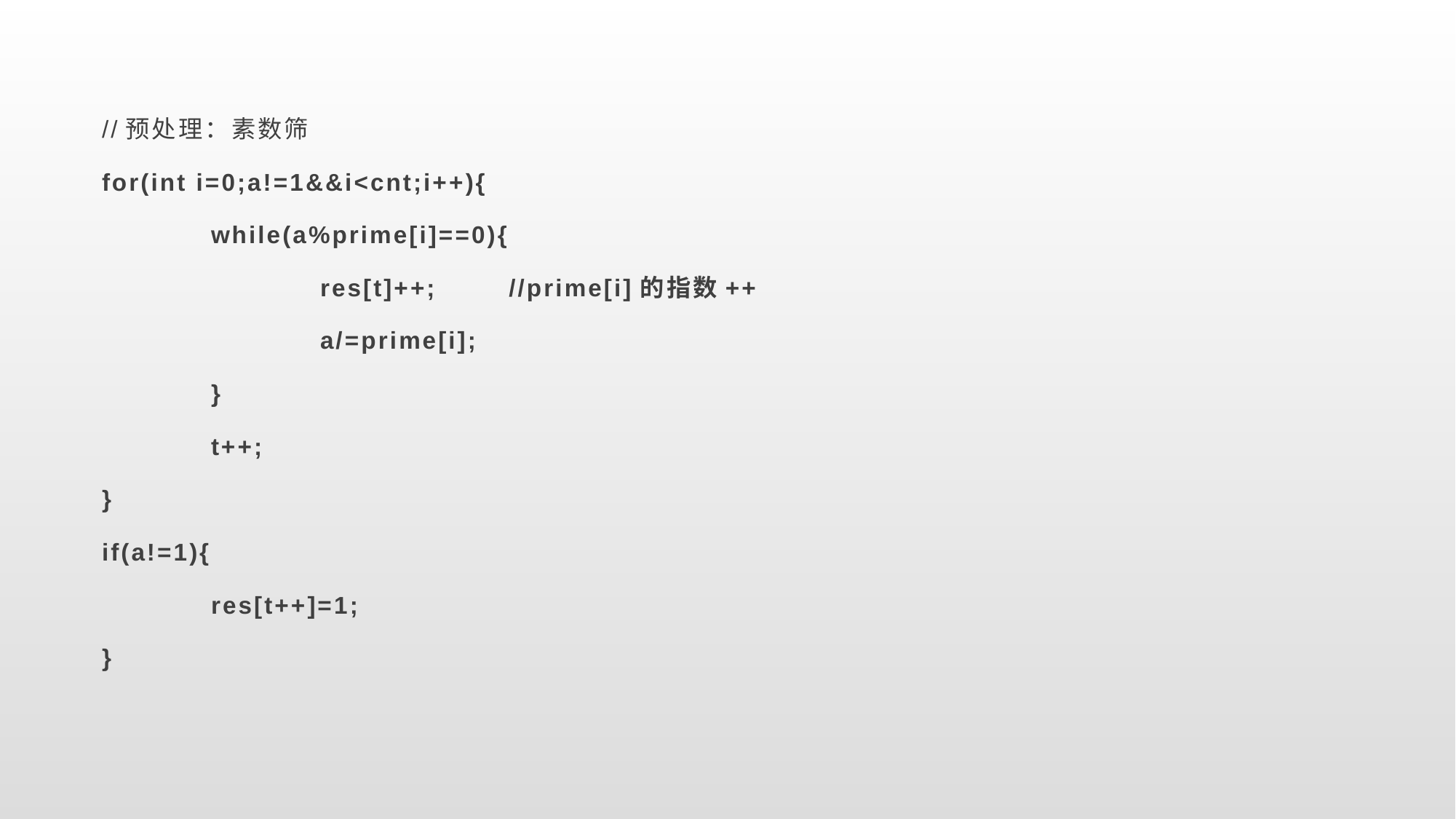

//预处理：素数筛
for(int i=0;a!=1&&i<cnt;i++){
	while(a%prime[i]==0){
		res[t]++;        //prime[i]的指数++
		a/=prime[i];
	}
	t++;
}
if(a!=1){
	res[t++]=1;
}